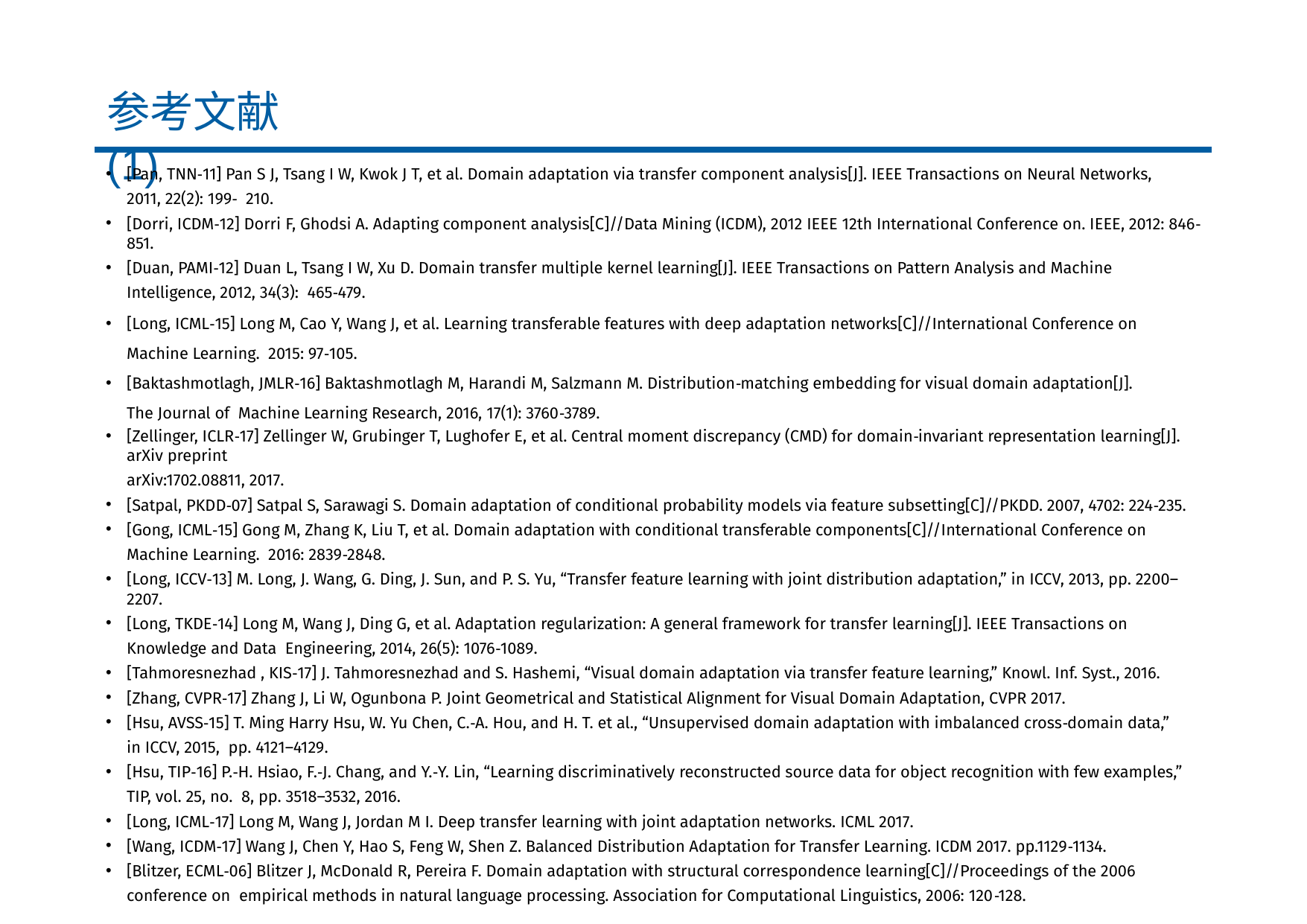

# 参考文献(1)
[Pan, TNN‐11] Pan S J, Tsang I W, Kwok J T, et al. Domain adaptation via transfer component analysis[J]. IEEE Transactions on Neural Networks, 2011, 22(2): 199‐  210.
[Dorri, ICDM‐12] Dorri F, Ghodsi A. Adapting component analysis[C]//Data Mining (ICDM), 2012 IEEE 12th International Conference on. IEEE, 2012: 846‐851.
[Duan, PAMI‐12] Duan L, Tsang I W, Xu D. Domain transfer multiple kernel learning[J]. IEEE Transactions on Pattern Analysis and Machine Intelligence, 2012, 34(3):  465‐479.
[Long, ICML‐15] Long M, Cao Y, Wang J, et al. Learning transferable features with deep adaptation networks[C]//International Conference on Machine Learning.  2015: 97‐105.
[Baktashmotlagh, JMLR‐16] Baktashmotlagh M, Harandi M, Salzmann M. Distribution‐matching embedding for visual domain adaptation[J]. The Journal of  Machine Learning Research, 2016, 17(1): 3760‐3789.
[Zellinger, ICLR‐17] Zellinger W, Grubinger T, Lughofer E, et al. Central moment discrepancy (CMD) for domain‐invariant representation learning[J]. arXiv preprint
arXiv:1702.08811, 2017.
[Satpal, PKDD‐07] Satpal S, Sarawagi S. Domain adaptation of conditional probability models via feature subsetting[C]//PKDD. 2007, 4702: 224‐235.
[Gong, ICML‐15] Gong M, Zhang K, Liu T, et al. Domain adaptation with conditional transferable components[C]//International Conference on Machine Learning.  2016: 2839‐2848.
[Long, ICCV‐13] M. Long, J. Wang, G. Ding, J. Sun, and P. S. Yu, “Transfer feature learning with joint distribution adaptation,” in ICCV, 2013, pp. 2200–2207.
[Long, TKDE‐14] Long M, Wang J, Ding G, et al. Adaptation regularization: A general framework for transfer learning[J]. IEEE Transactions on Knowledge and Data  Engineering, 2014, 26(5): 1076‐1089.
[Tahmoresnezhad , KIS‐17] J. Tahmoresnezhad and S. Hashemi, “Visual domain adaptation via transfer feature learning,” Knowl. Inf. Syst., 2016.
[Zhang, CVPR‐17] Zhang J, Li W, Ogunbona P. Joint Geometrical and Statistical Alignment for Visual Domain Adaptation, CVPR 2017.
[Hsu, AVSS‐15] T. Ming Harry Hsu, W. Yu Chen, C.‐A. Hou, and H. T. et al., “Unsupervised domain adaptation with imbalanced cross‐domain data,” in ICCV, 2015,  pp. 4121–4129.
[Hsu, TIP‐16] P.‐H. Hsiao, F.‐J. Chang, and Y.‐Y. Lin, “Learning discriminatively reconstructed source data for object recognition with few examples,” TIP, vol. 25, no.  8, pp. 3518–3532, 2016.
[Long, ICML‐17] Long M, Wang J, Jordan M I. Deep transfer learning with joint adaptation networks. ICML 2017.
[Wang, ICDM‐17] Wang J, Chen Y, Hao S, Feng W, Shen Z. Balanced Distribution Adaptation for Transfer Learning. ICDM 2017. pp.1129‐1134.
[Blitzer, ECML‐06] Blitzer J, McDonald R, Pereira F. Domain adaptation with structural correspondence learning[C]//Proceedings of the 2006 conference on  empirical methods in natural language processing. Association for Computational Linguistics, 2006: 120‐128.